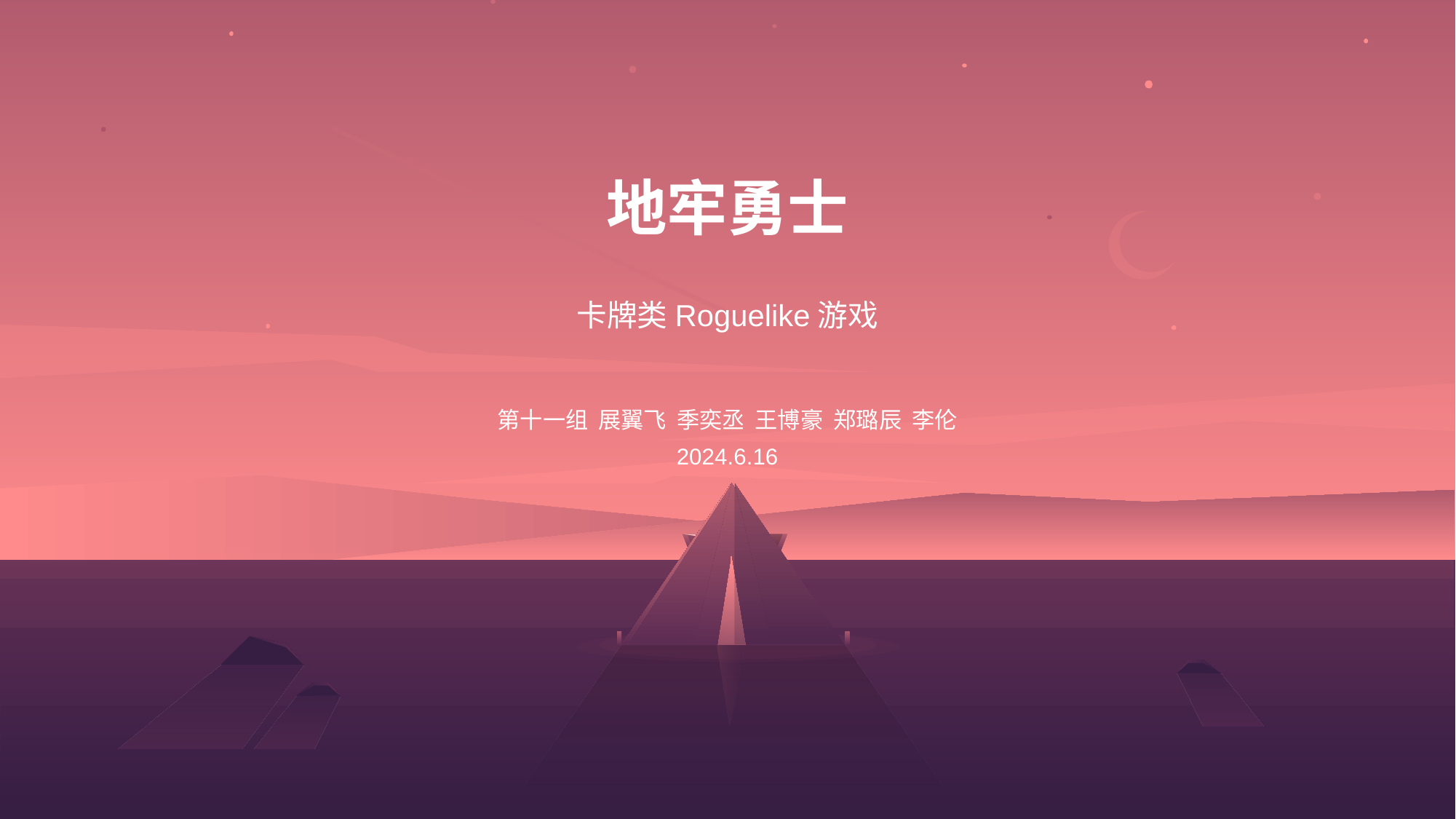

# 地牢勇士
卡牌类Roguelike游戏
第十一组  展翼飞  季奕丞  王博豪  郑璐辰  李伦
2024.6.16